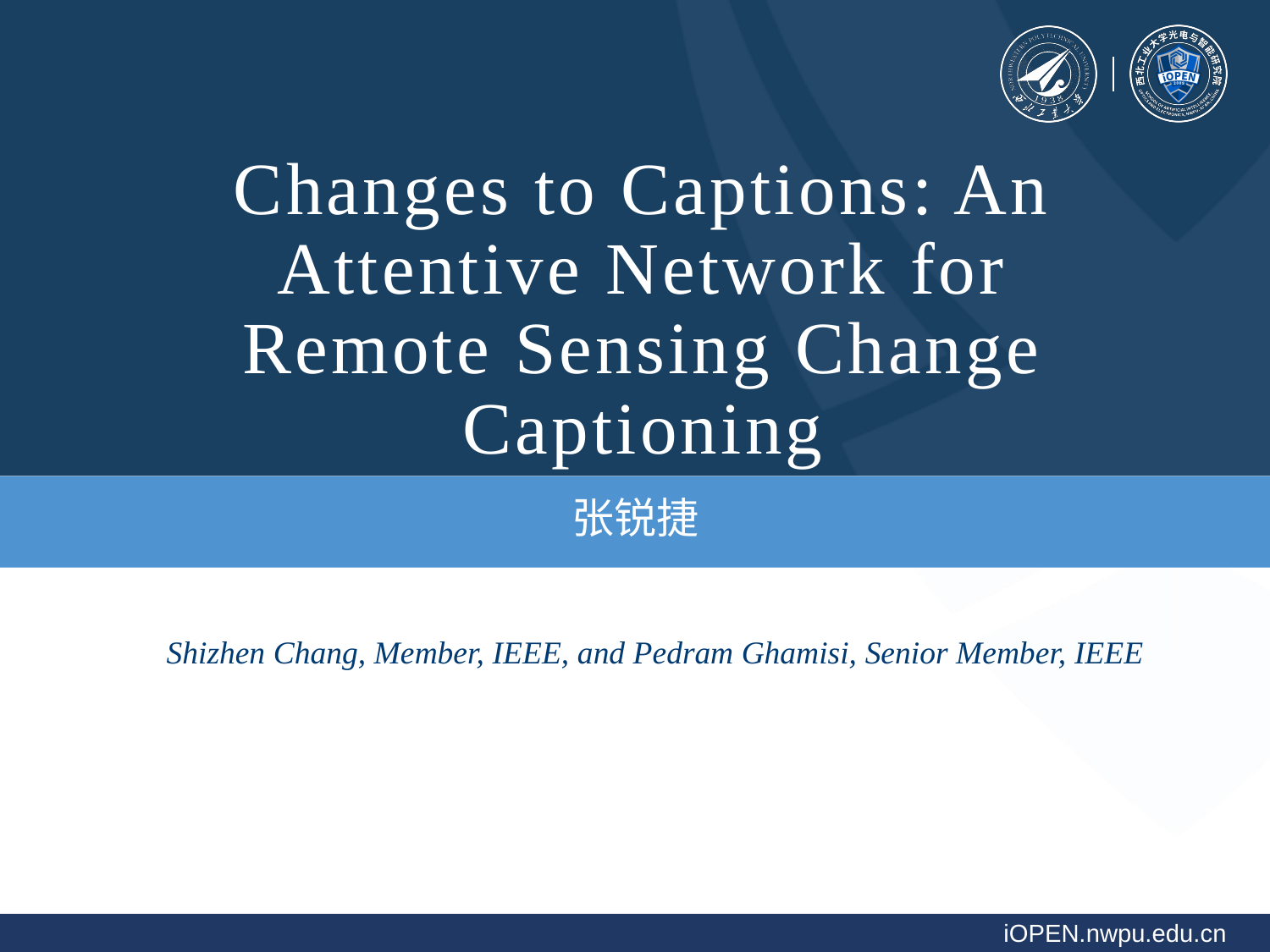

# Changes to Captions: An Attentive Network for Remote Sensing Change Captioning
张锐捷
Shizhen Chang, Member, IEEE, and Pedram Ghamisi, Senior Member, IEEE